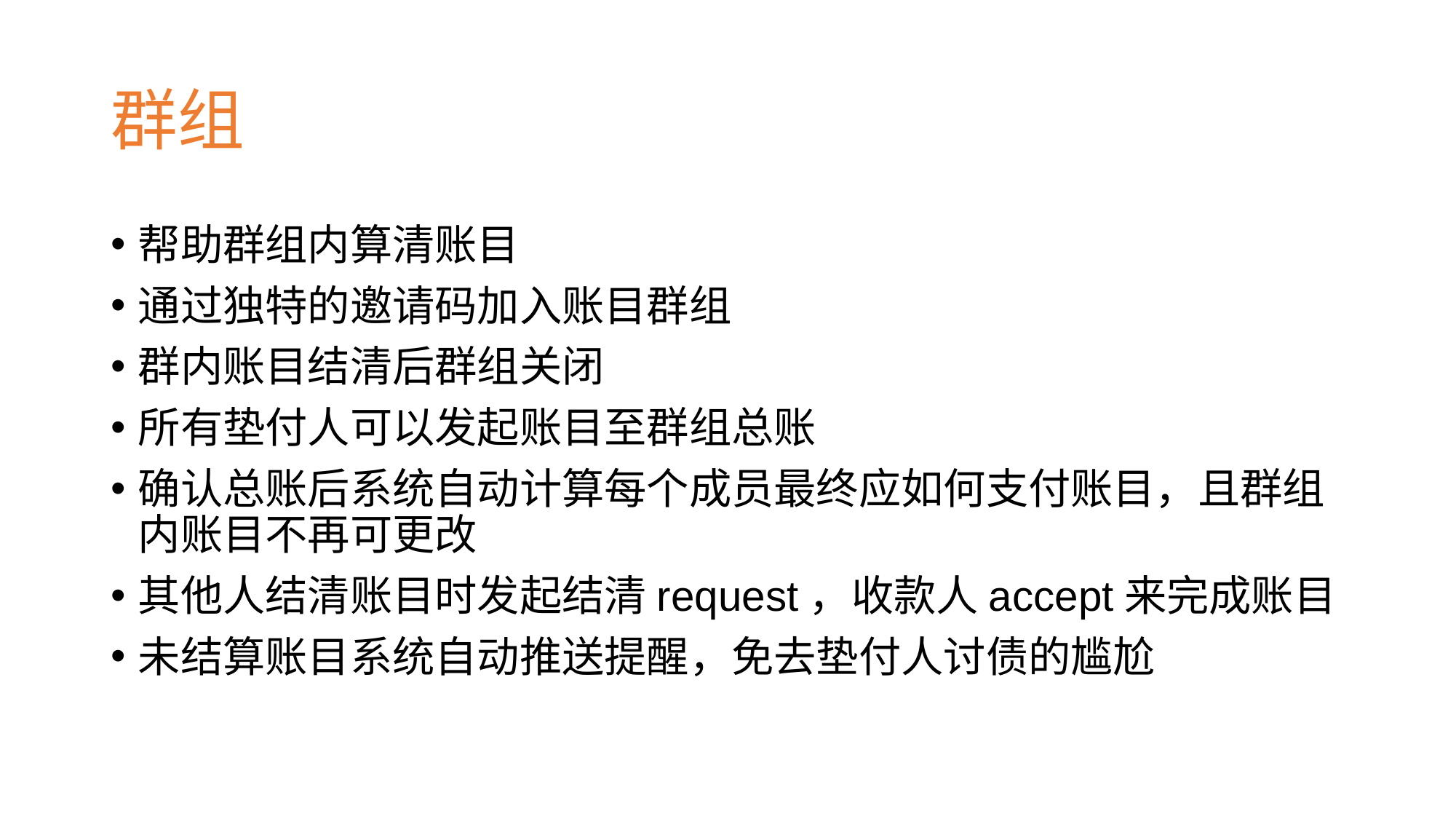

# 群组
帮助群组内算清账目
通过独特的邀请码加入账目群组
群内账目结清后群组关闭
所有垫付人可以发起账目至群组总账
确认总账后系统自动计算每个成员最终应如何支付账目，且群组内账目不再可更改
其他人结清账目时发起结清request，收款人accept来完成账目
未结算账目系统自动推送提醒，免去垫付人讨债的尴尬